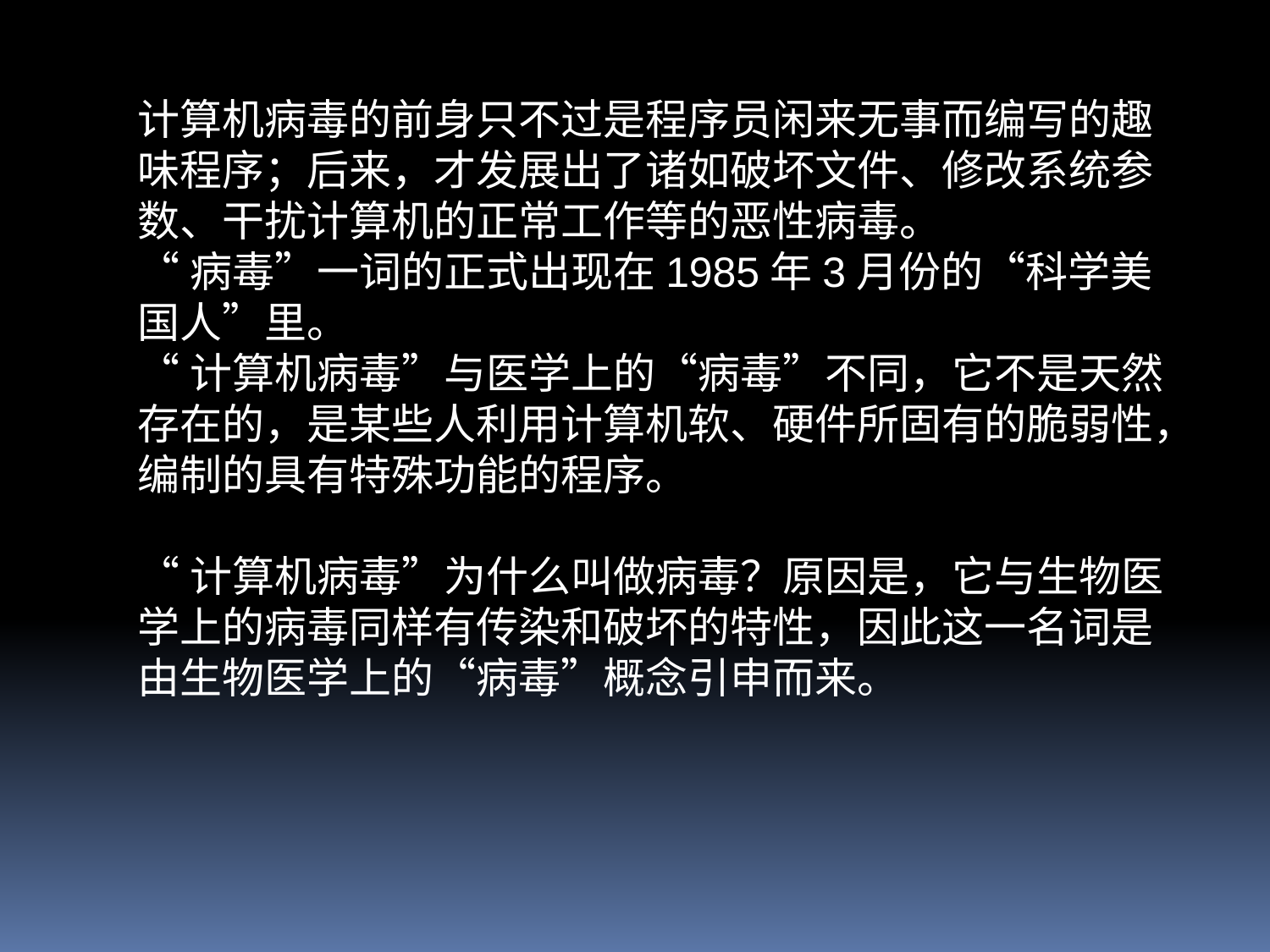

计算机病毒的前身只不过是程序员闲来无事而编写的趣味程序；后来，才发展出了诸如破坏文件、修改系统参数、干扰计算机的正常工作等的恶性病毒。
“病毒”一词的正式出现在1985年3月份的“科学美国人”里。
“计算机病毒”与医学上的“病毒”不同，它不是天然存在的，是某些人利用计算机软、硬件所固有的脆弱性，编制的具有特殊功能的程序。

“计算机病毒”为什么叫做病毒？原因是，它与生物医学上的病毒同样有传染和破坏的特性，因此这一名词是由生物医学上的“病毒”概念引申而来。